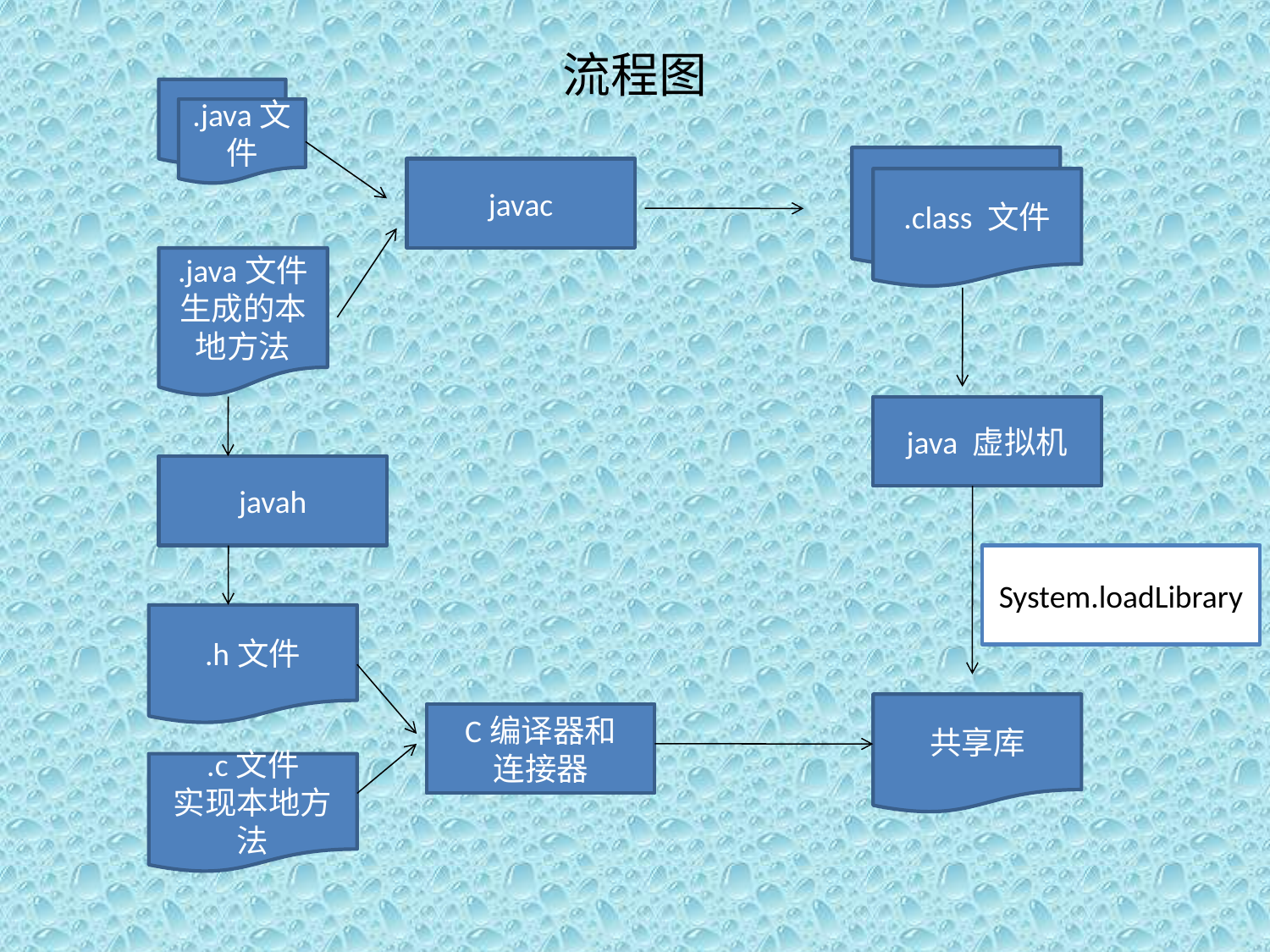

# 流程图

.java文件

javac
.class 文件

.java文件生成的本地方法
java 虚拟机
javah
System.loadLibrary
.h文件
共享库
C编译器和
连接器
.c文件
实现本地方法